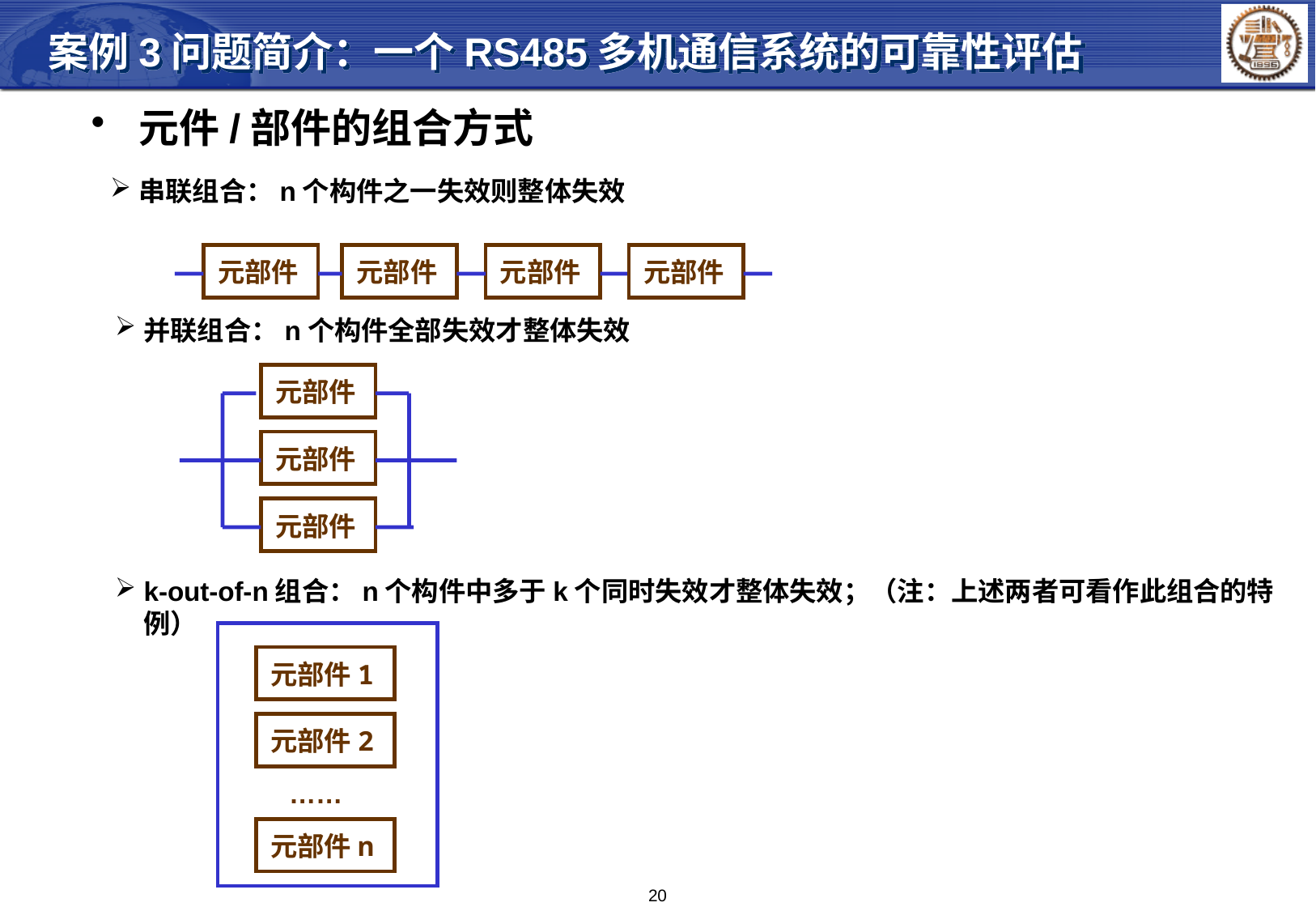

案例3问题简介：一个RS485多机通信系统的可靠性评估
 元件/部件的组合方式
串联组合：n个构件之一失效则整体失效

元部件

元部件

元部件

元部件

并联组合：n个构件全部失效才整体失效

元部件

元部件

元部件

k-out-of-n组合：n个构件中多于k个同时失效才整体失效；（注：上述两者可看作此组合的特例）

元部件1

元部件2
……

元部件n
20